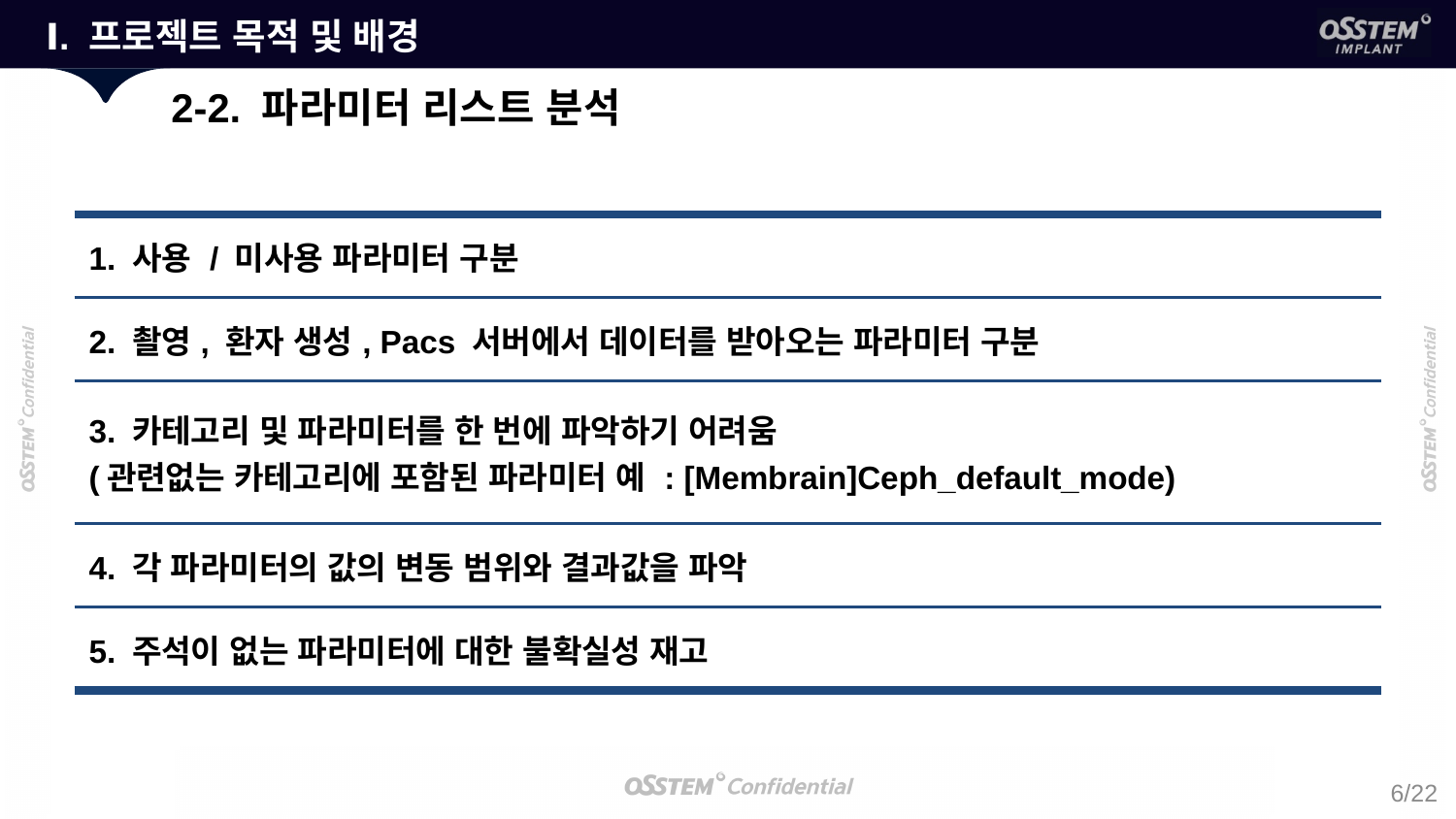

Ⅰ. 프로젝트 목적 및 배경
2-2. 파라미터 리스트 분석
| 1. 사용 / 미사용 파라미터 구분 |
| --- |
| 2. 촬영, 환자 생성, Pacs 서버에서 데이터를 받아오는 파라미터 구분 |
| 3. 카테고리 및 파라미터를 한 번에 파악하기 어려움 (관련없는 카테고리에 포함된 파라미터 예 : [Membrain]Ceph\_default\_mode) |
| 4. 각 파라미터의 값의 변동 범위와 결과값을 파악 |
| 5. 주석이 없는 파라미터에 대한 불확실성 재고 |